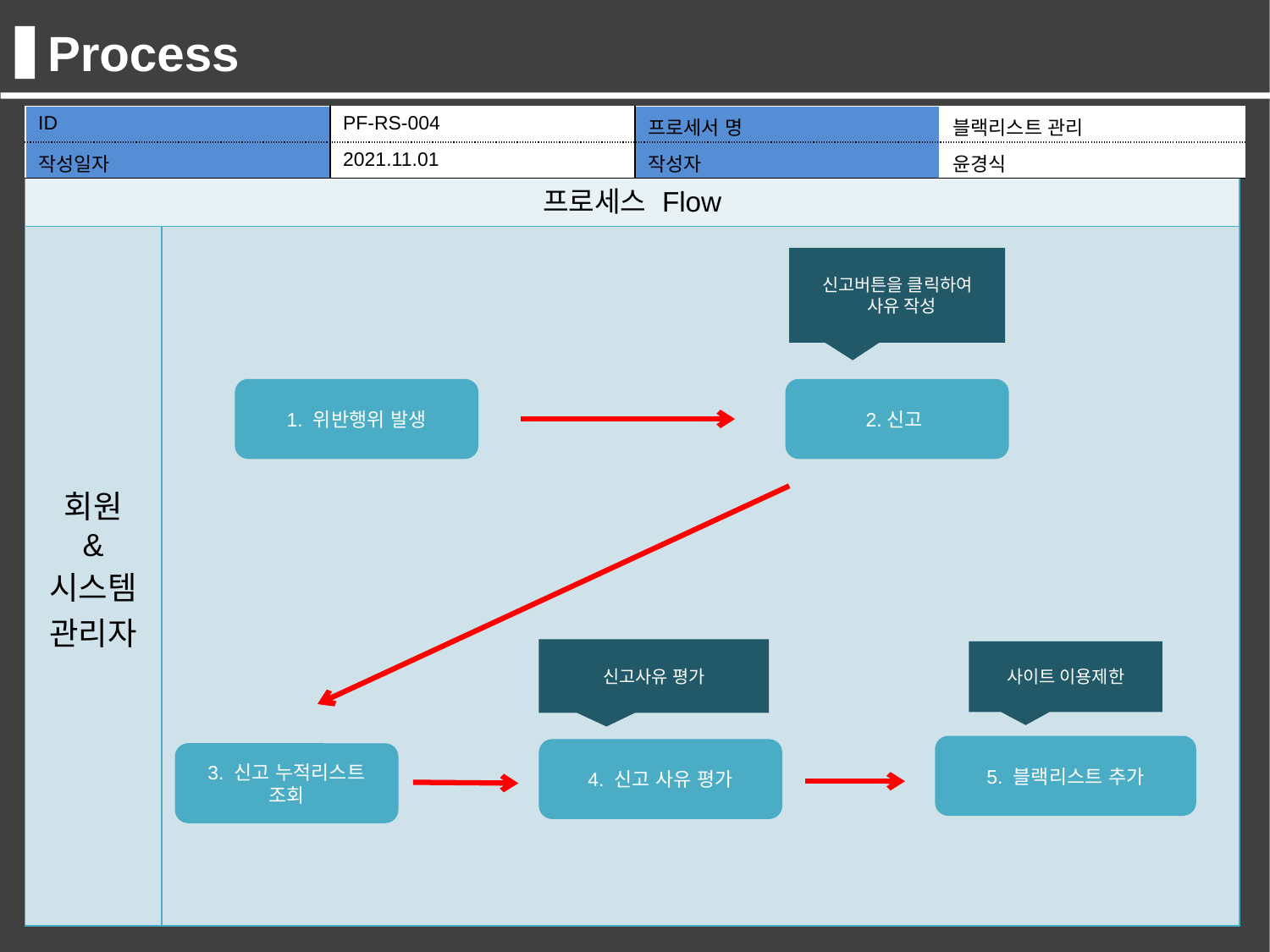

Process

| ID | PF-RS-004 | 프로세서 명 | 블랙리스트 관리 |
| --- | --- | --- | --- |
| 작성일자 | 2021.11.01 | 작성자 | 윤경식 |
| 프로세스 Flow |  |
| --- | --- |
| 회원 & 시스템관리자 |  |
신고버튼을 클릭하여
 사유 작성
1. 위반행위 발생
2.신고
신고사유 평가
사이트 이용제한
5. 블랙리스트 추가
4. 신고 사유 평가
3. 신고 누적리스트 조회